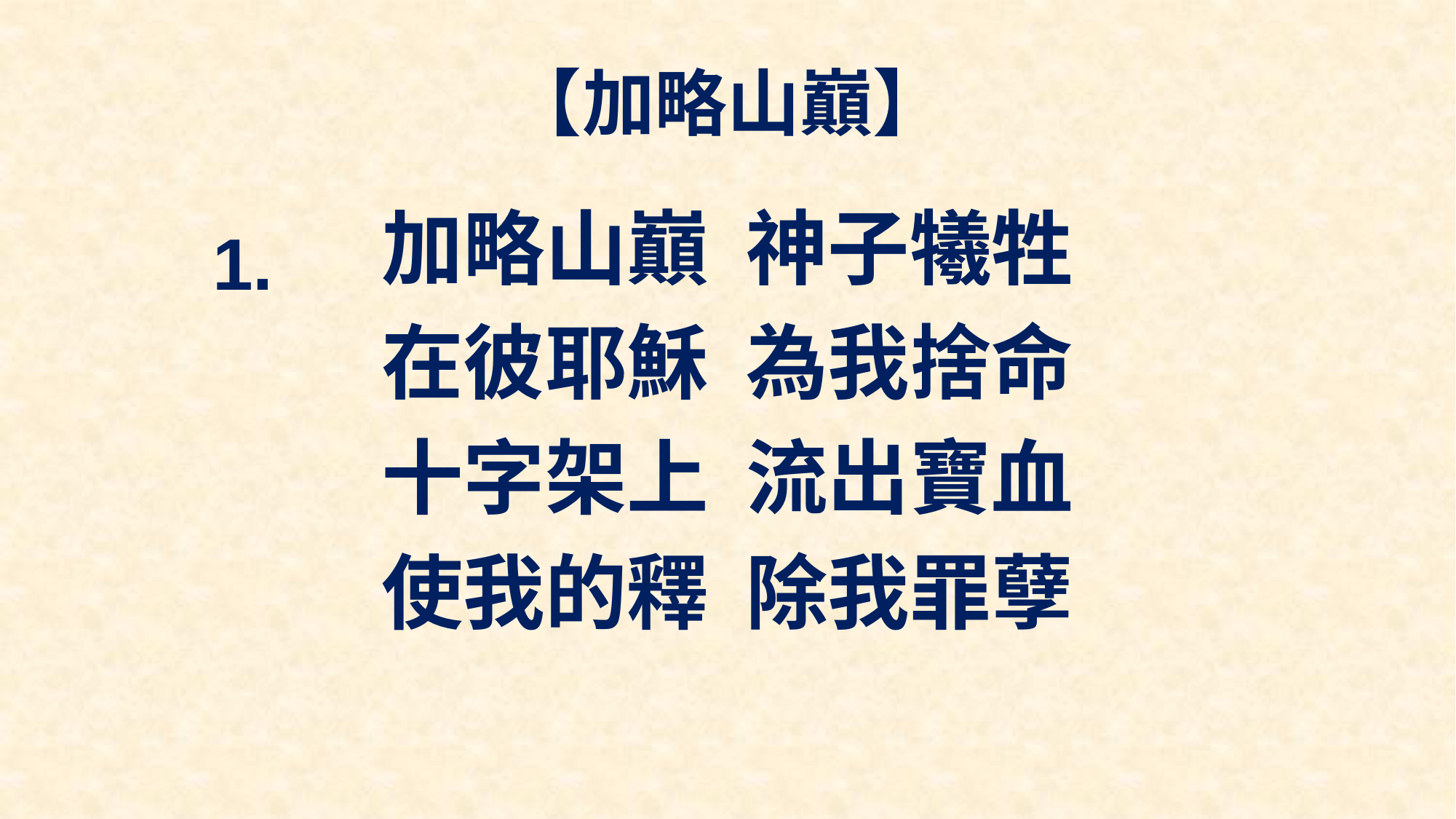

# 【加略山巔】
加略山巔  神子犧牲
在彼耶穌  為我捨命
十字架上  流出寶血
使我的釋  除我罪孽
1.